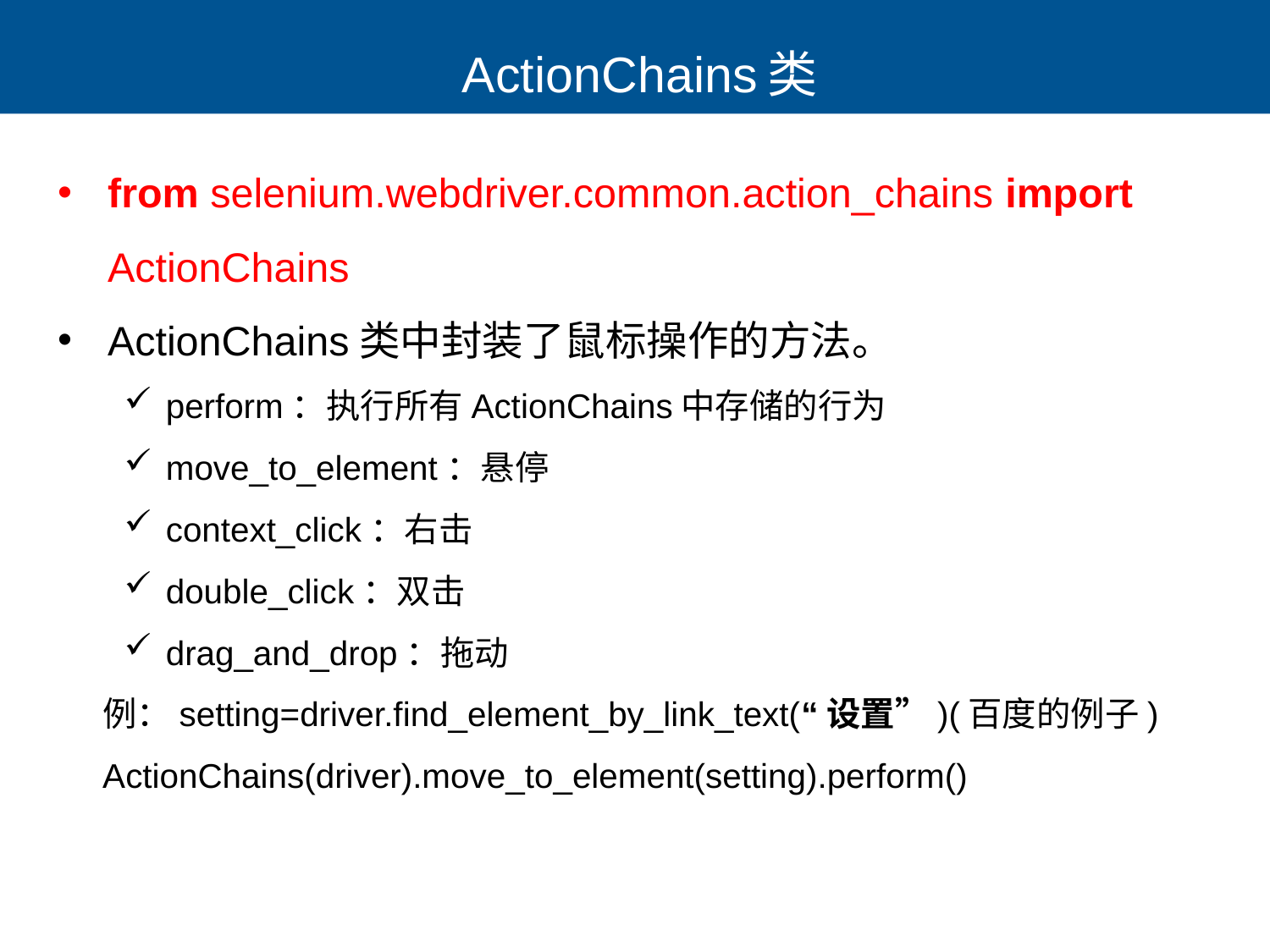

# ActionChains类
from selenium.webdriver.common.action_chains import ActionChains
ActionChains类中封装了鼠标操作的方法。
perform：执行所有ActionChains中存储的行为
move_to_element：悬停
context_click：右击
double_click：双击
drag_and_drop：拖动
例：setting=driver.find_element_by_link_text(“设置”)(百度的例子)
ActionChains(driver).move_to_element(setting).perform()